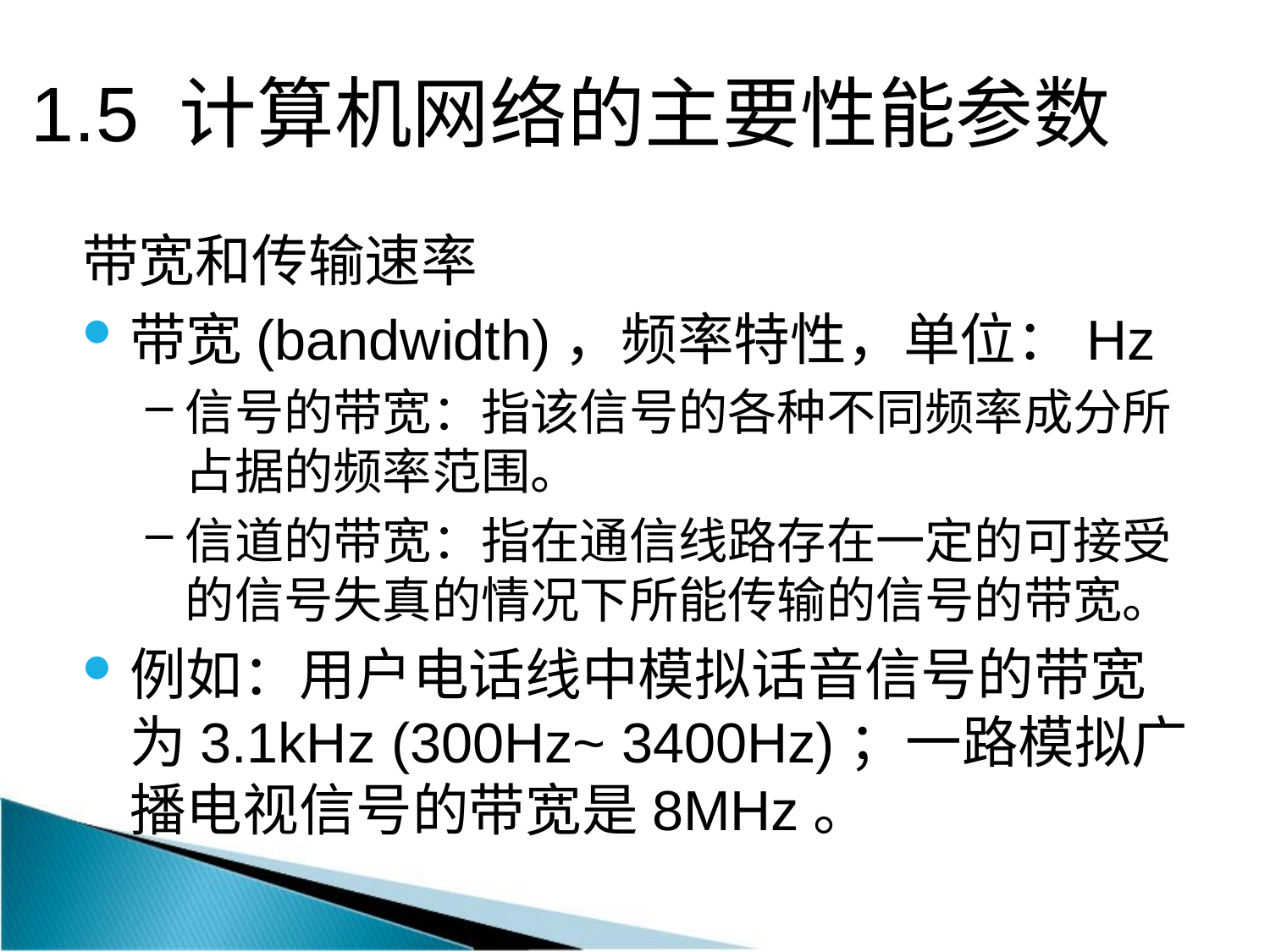

1.5 计算机网络的主要性能参数
带宽和传输速率
带宽(bandwidth)，频率特性，单位：Hz
信号的带宽：指该信号的各种不同频率成分所占据的频率范围。
信道的带宽：指在通信线路存在一定的可接受的信号失真的情况下所能传输的信号的带宽。
例如：用户电话线中模拟话音信号的带宽为3.1kHz (300Hz~ 3400Hz)；一路模拟广播电视信号的带宽是8MHz。